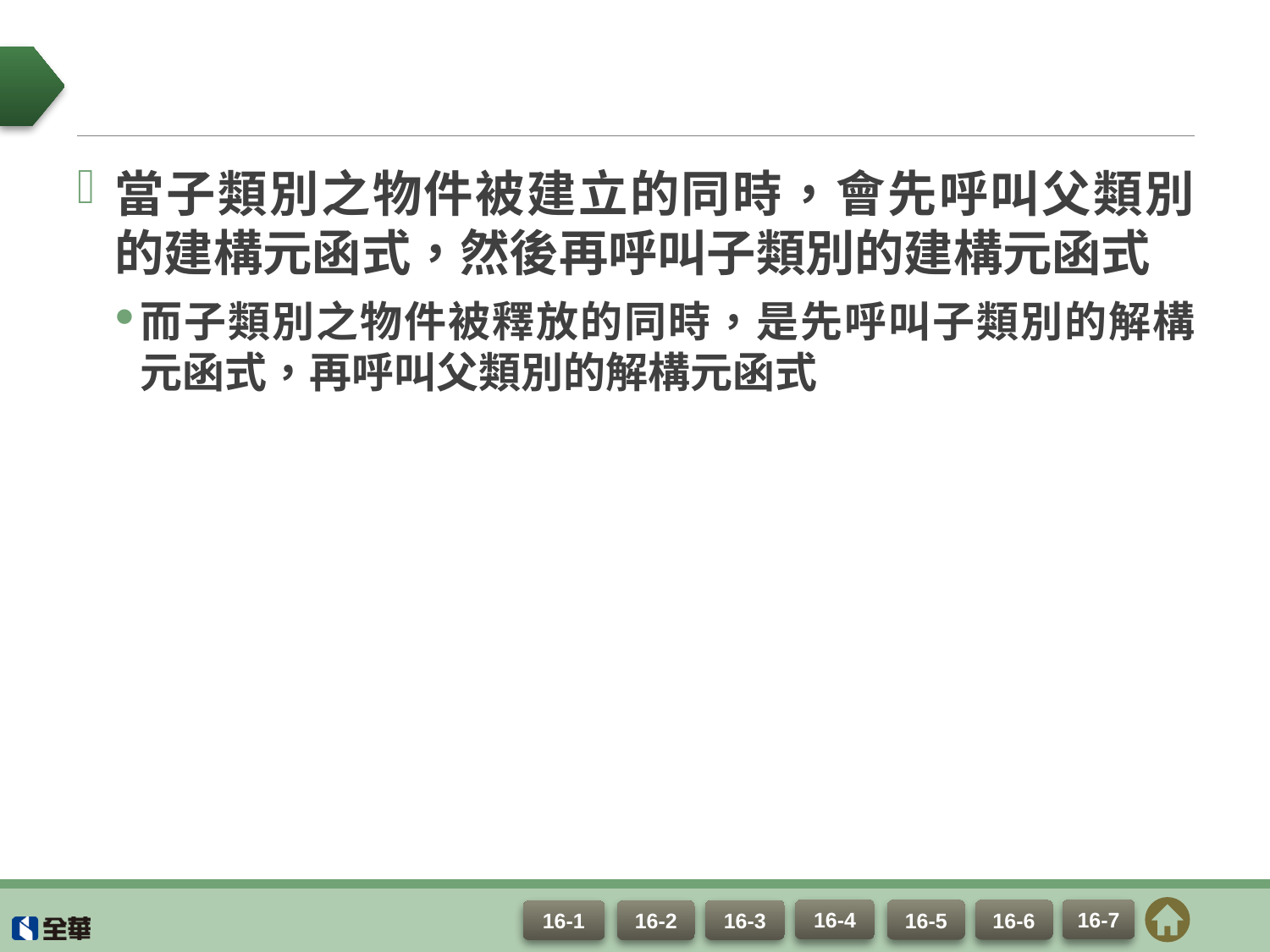

#

當子類別之物件被建立的同時，會先呼叫父類別的建構元函式，然後再呼叫子類別的建構元函式
而子類別之物件被釋放的同時，是先呼叫子類別的解構元函式，再呼叫父類別的解構元函式